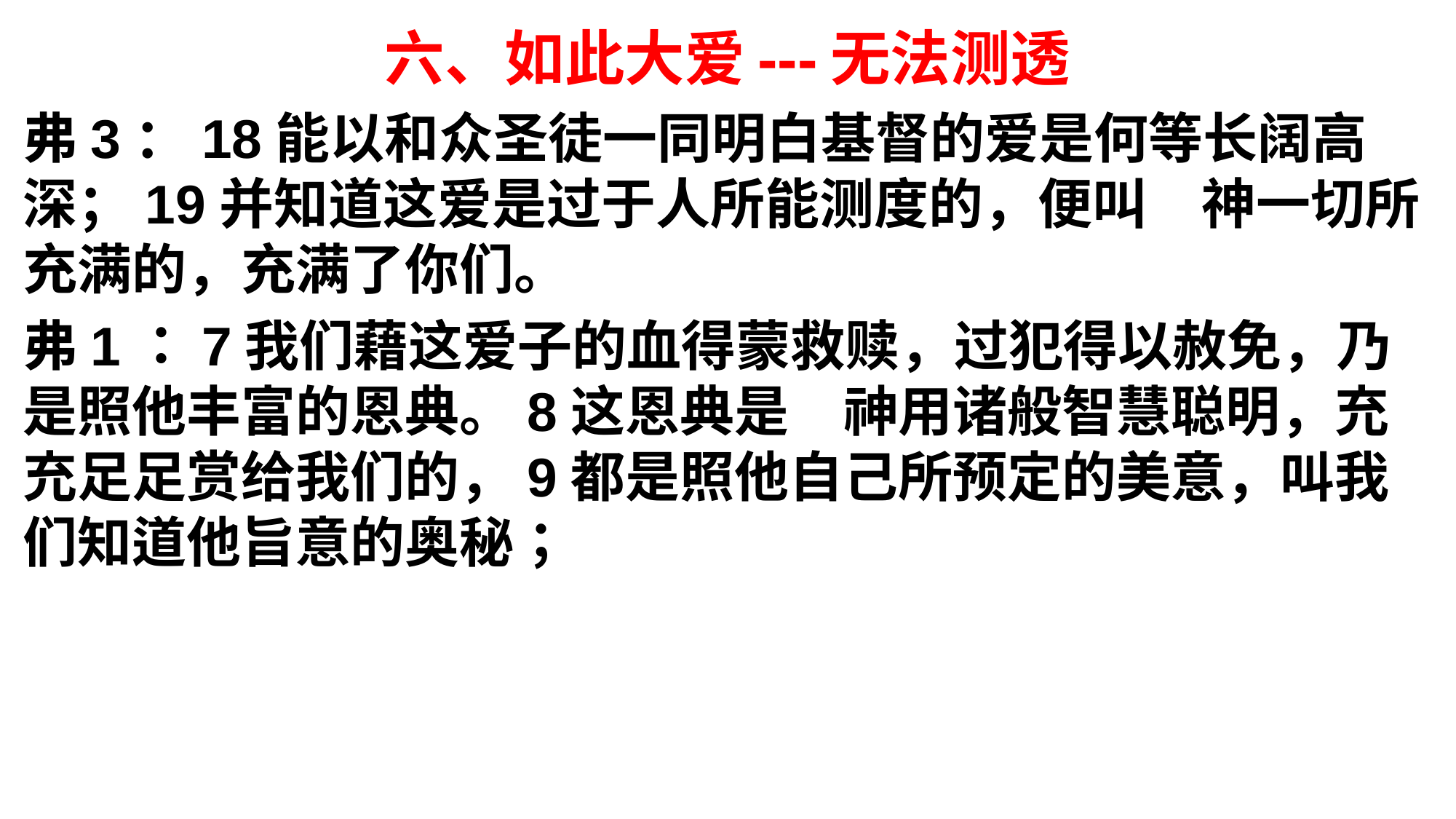

# 六、如此大爱---无法测透
弗3：18能以和众圣徒一同明白基督的爱是何等长阔高深；19并知道这爱是过于人所能测度的，便叫　神一切所充满的，充满了你们。
弗1：7我们藉这爱子的血得蒙救赎，过犯得以赦免，乃是照他丰富的恩典。8这恩典是　神用诸般智慧聪明，充充足足赏给我们的，9都是照他自己所预定的美意，叫我们知道他旨意的奥秘；